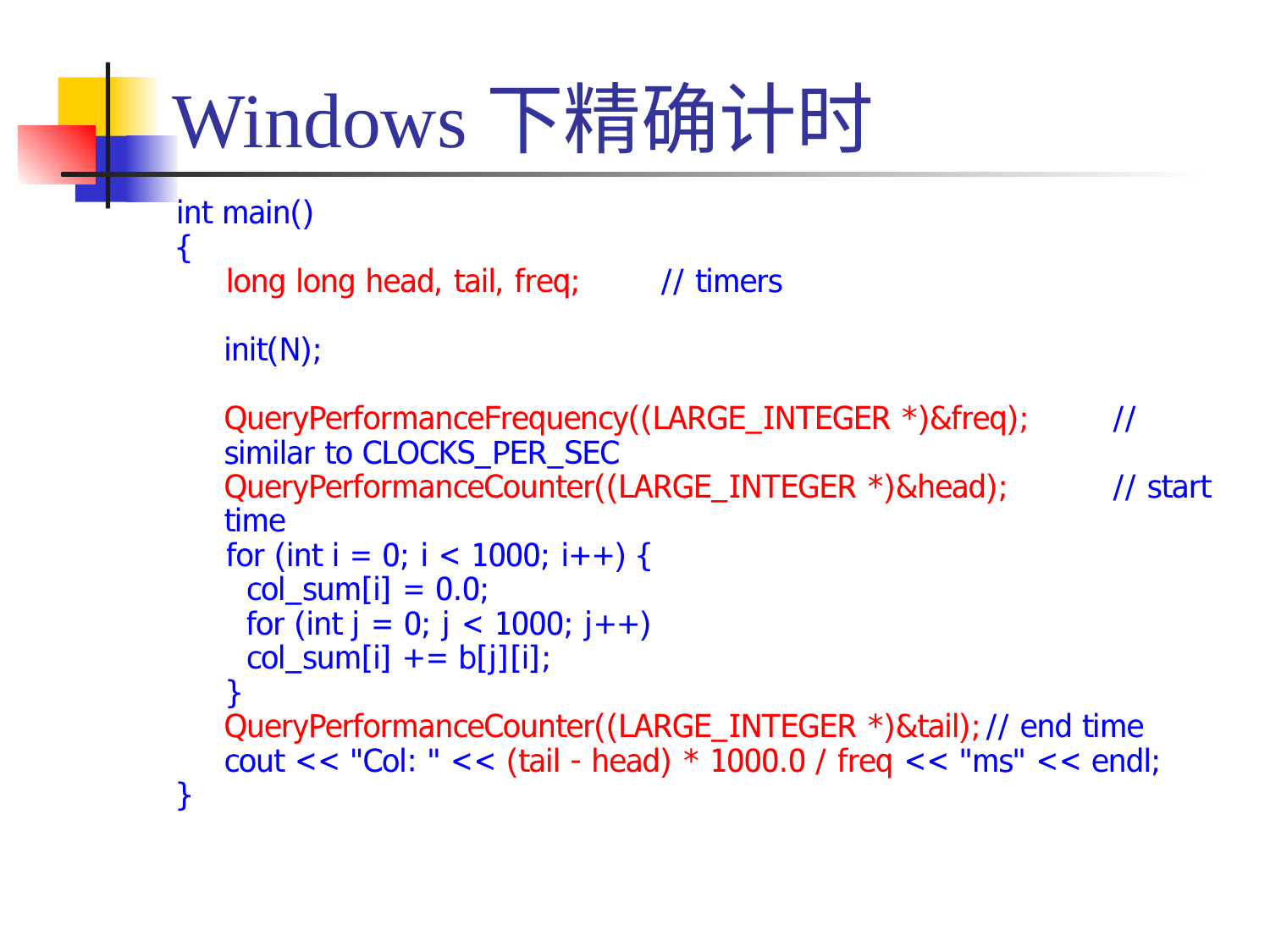

# Windows下精确计时
int main()
{
     long long head, tail, freq;        // timers

	init(N);

	QueryPerformanceFrequency((LARGE_INTEGER *)&freq);	// similar to CLOCKS_PER_SEC
 	QueryPerformanceCounter((LARGE_INTEGER *)&head);	// start time
     for (int i = 0; i < 1000; i++) {
       col_sum[i] = 0.0;
       for (int j = 0; j < 1000; j++)
       col_sum[i] += b[j][i];
     }
	QueryPerformanceCounter((LARGE_INTEGER *)&tail);	// end time
	cout << "Col: " << (tail - head) * 1000.0 / freq << "ms" << endl;
}